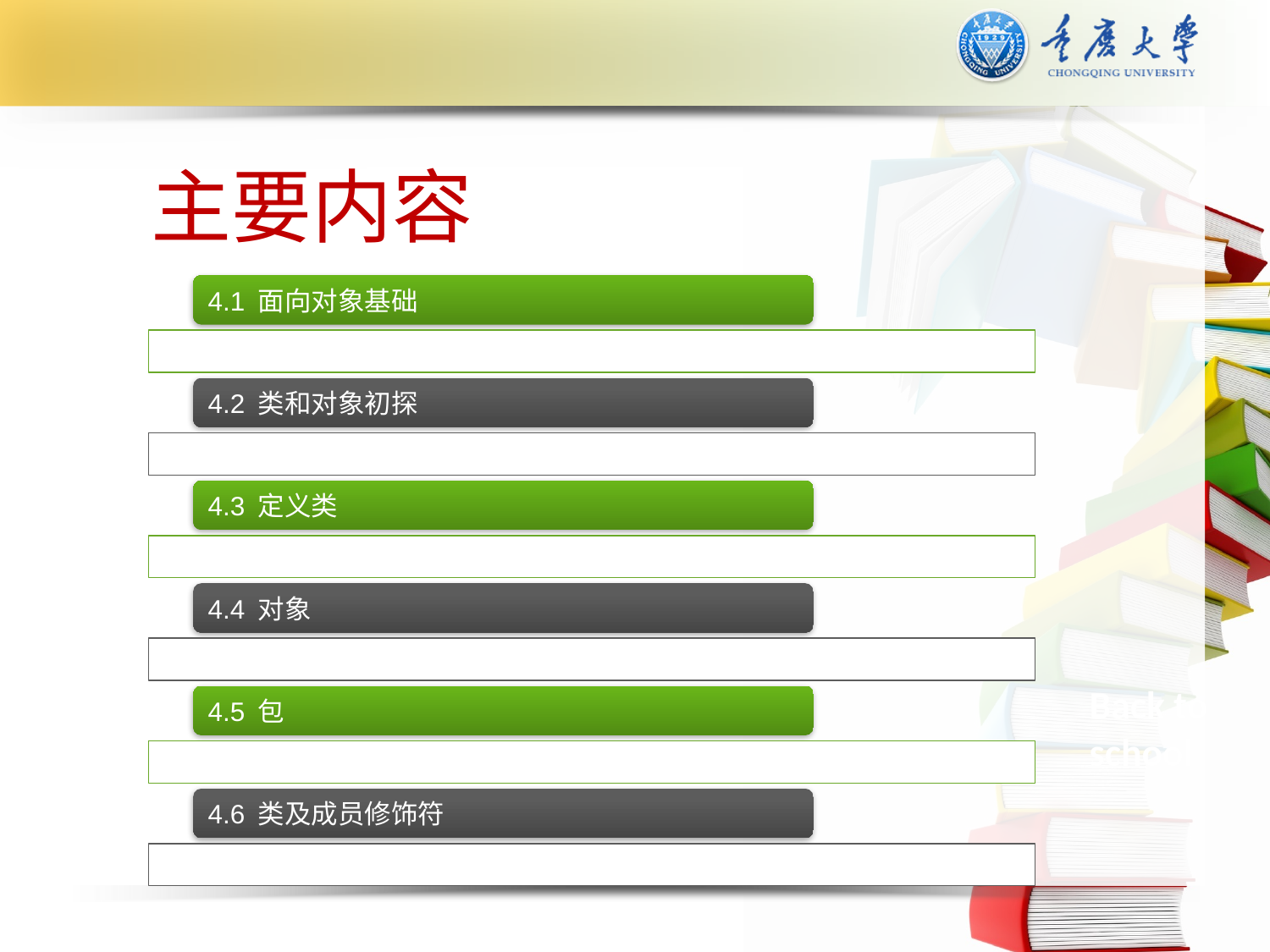

主要内容
4.2 类和对象初探
4.3 定义类
4.4 对象
4.1 面向对象基础
4.5 包
4.6 类及成员修饰符
Back to
school